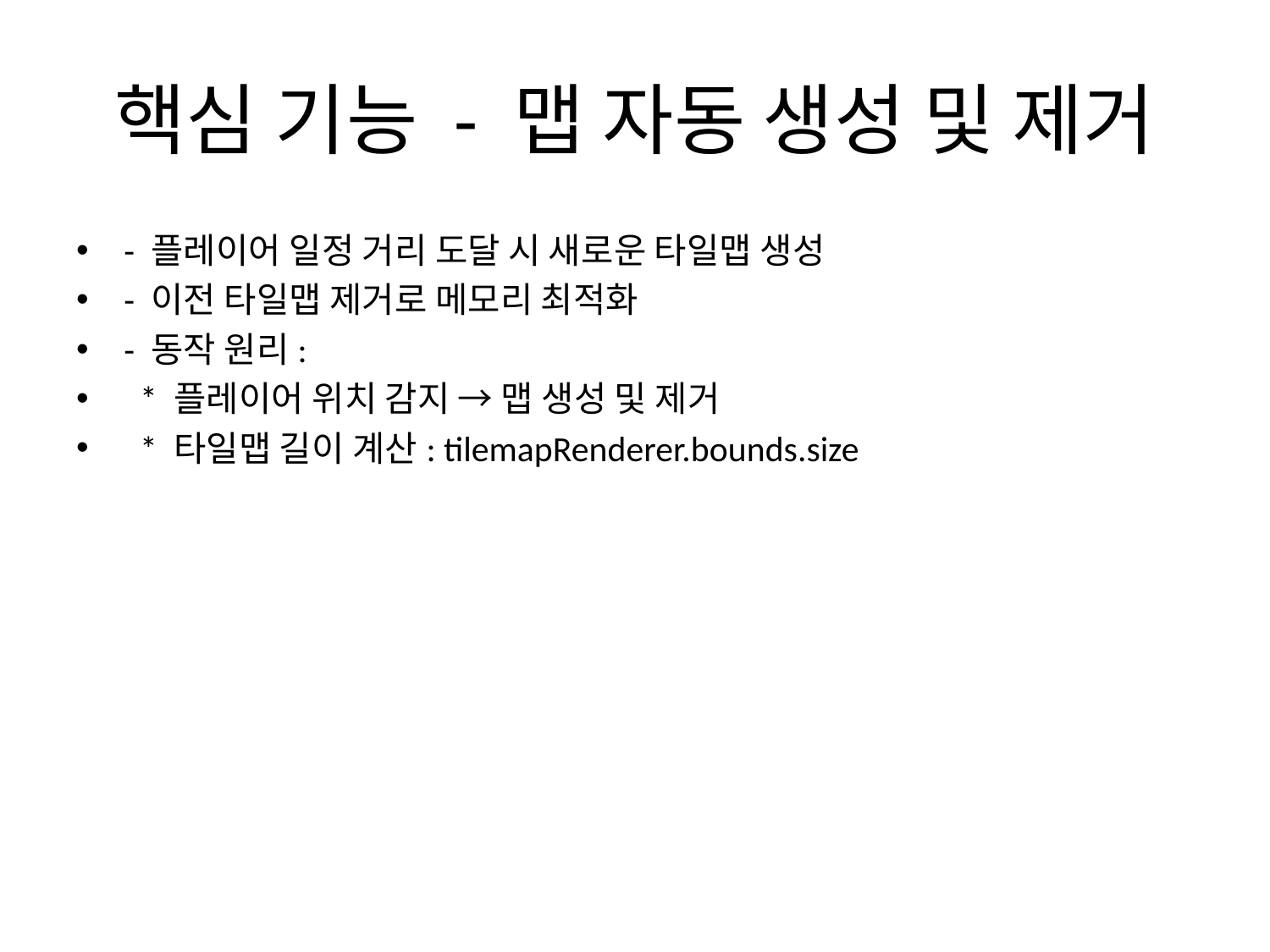

# 핵심 기능 - 맵 자동 생성 및 제거
- 플레이어 일정 거리 도달 시 새로운 타일맵 생성
- 이전 타일맵 제거로 메모리 최적화
- 동작 원리:
  * 플레이어 위치 감지 → 맵 생성 및 제거
  * 타일맵 길이 계산: tilemapRenderer.bounds.size